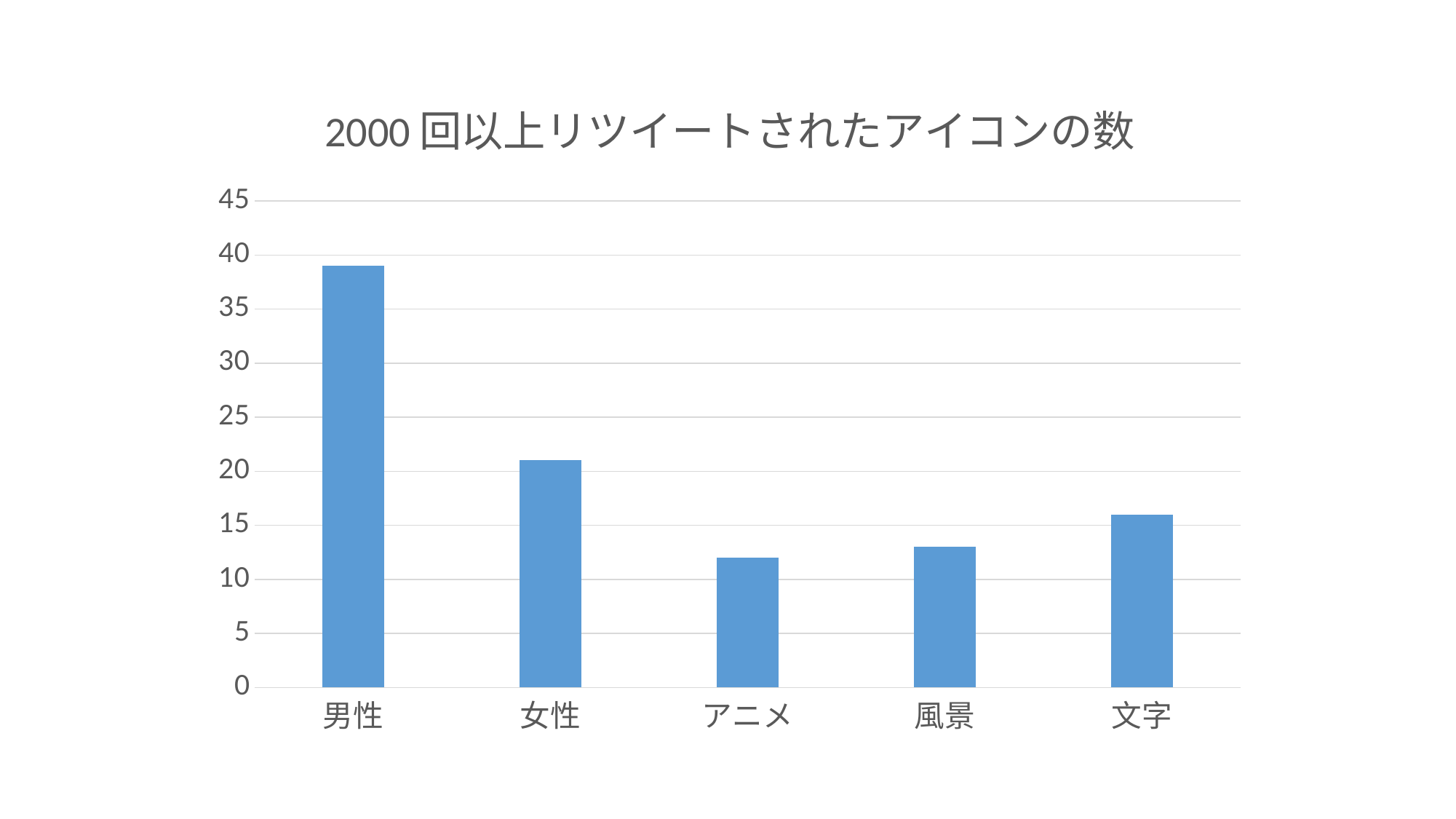

### Chart: 2000回以上リツイートされたアイコンの数

| Category |  |
|---|---|
| 男性 | 39.0 |
| 女性 | 21.0 |
| アニメ | 12.0 |
| 風景 | 13.0 |
| 文字 | 16.0 |